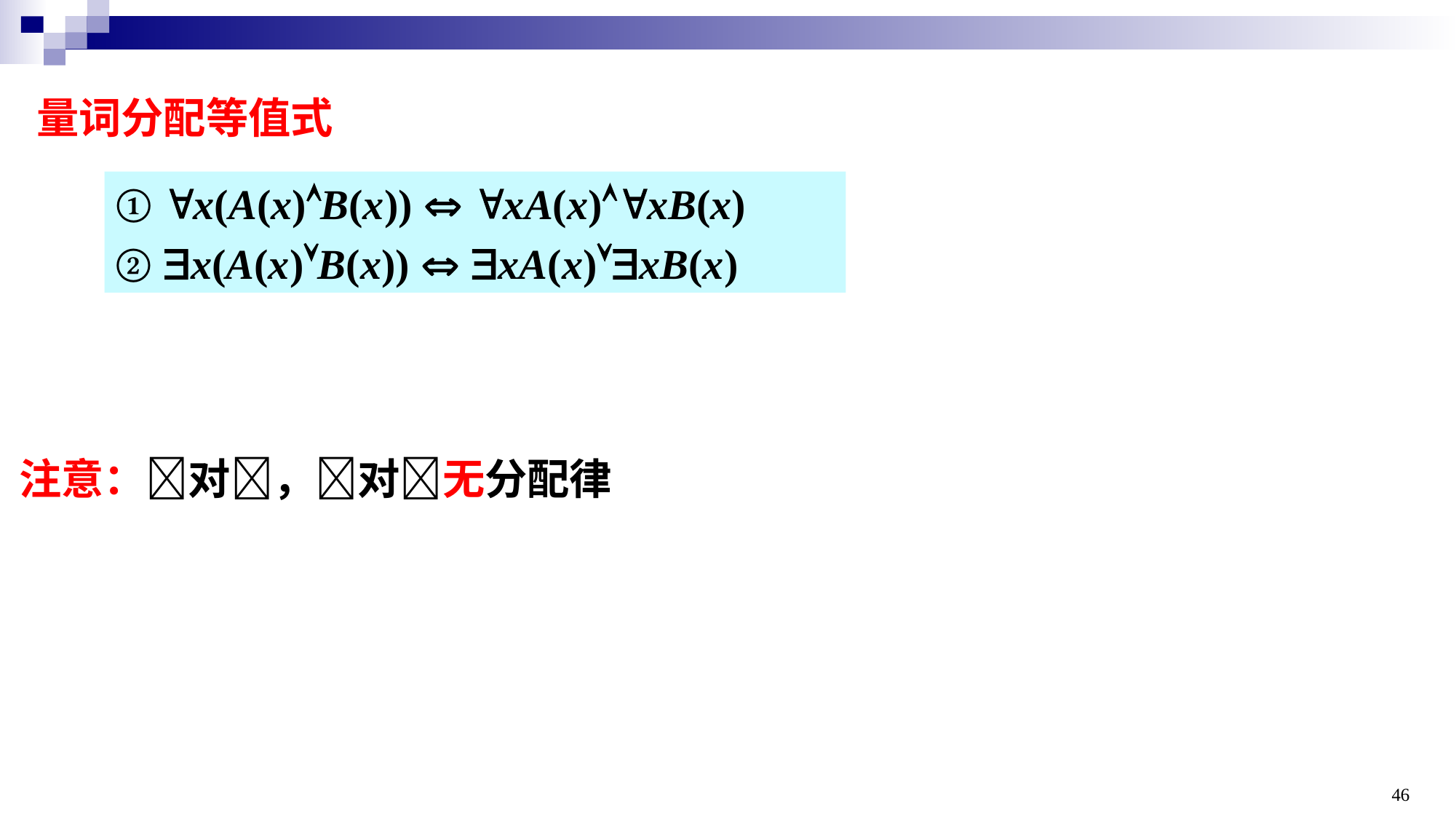

量词分配等值式
① ∀x(A(x)∧B(x)) ⇔ ∀xA(x)∧∀xB(x)
② ∃x(A(x)∨B(x)) ⇔ ∃xA(x)∨∃xB(x)
注意：∀对∨，∃对∧无分配律
46